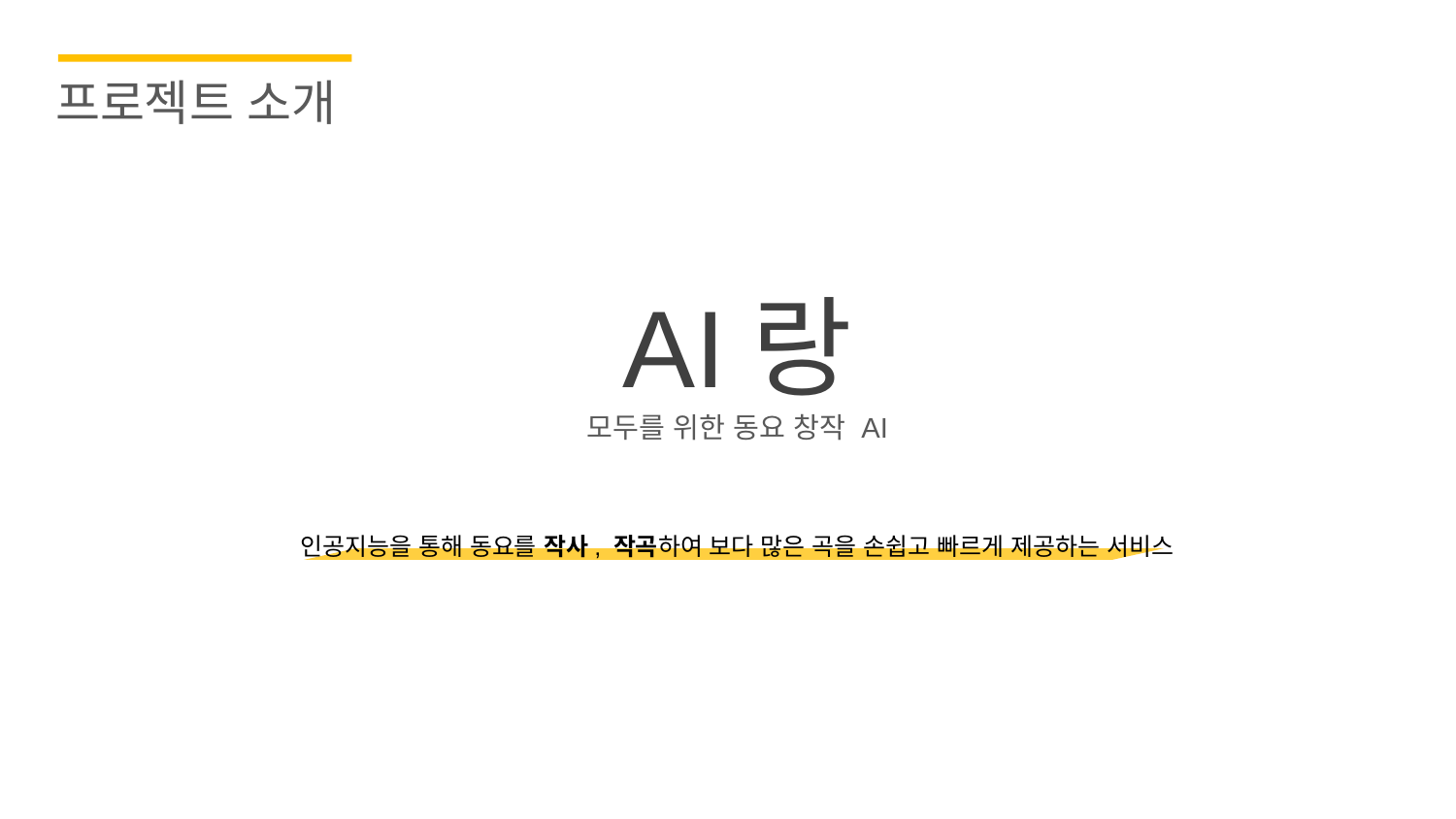

프로젝트 소개
AI랑
모두를 위한 동요 창작 AI
인공지능을 통해 동요를 작사, 작곡하여 보다 많은 곡을 손쉽고 빠르게 제공하는 서비스